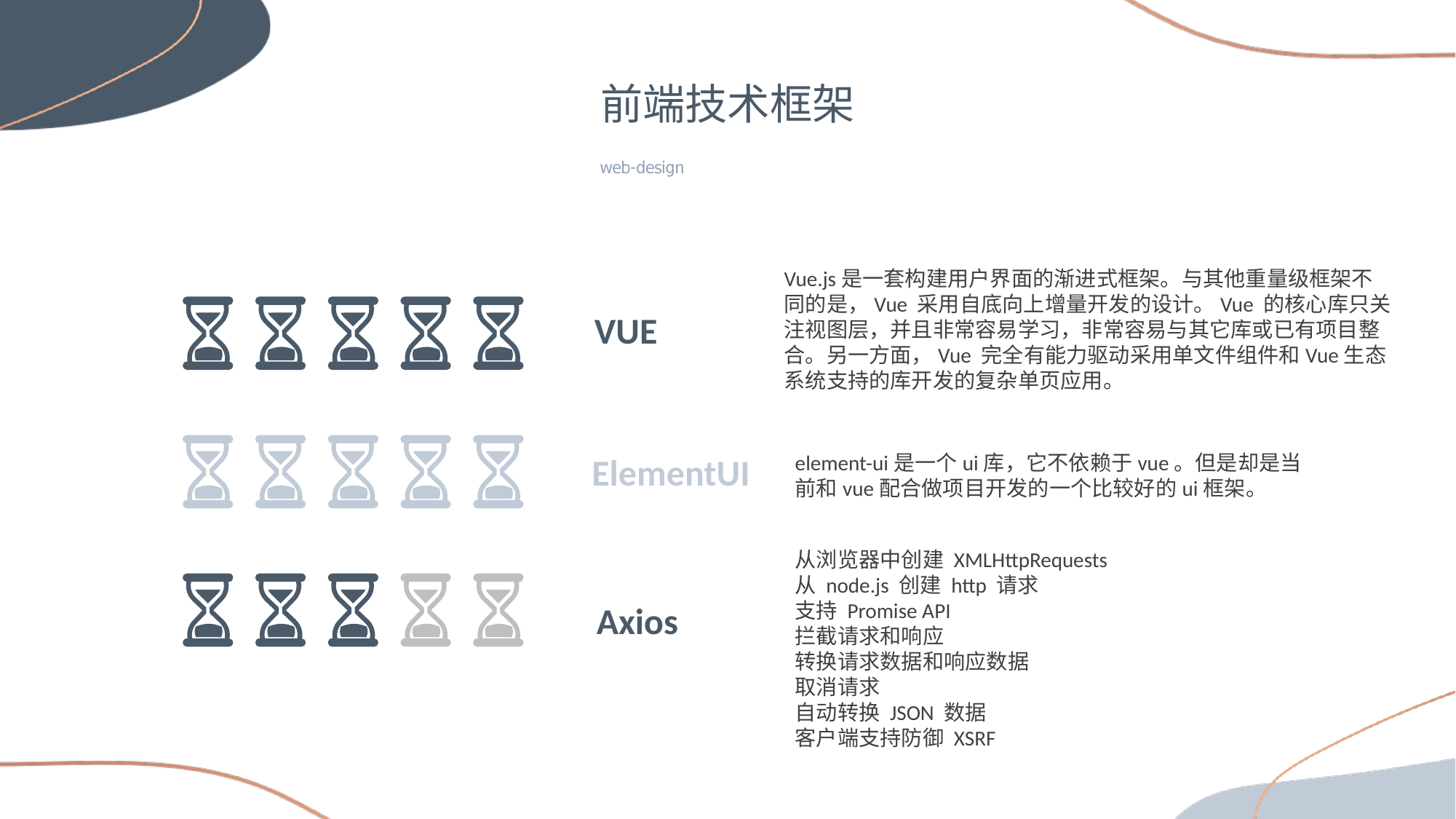

前端技术框架
web-design
Vue.js是一套构建用户界面的渐进式框架。与其他重量级框架不同的是，Vue 采用自底向上增量开发的设计。Vue 的核心库只关注视图层，并且非常容易学习，非常容易与其它库或已有项目整合。另一方面，Vue 完全有能力驱动采用单文件组件和Vue生态系统支持的库开发的复杂单页应用。

VUE

ElementUI
element-ui是一个ui库，它不依赖于vue。但是却是当前和vue配合做项目开发的一个比较好的ui框架。
从浏览器中创建 XMLHttpRequests
从 node.js 创建 http 请求
支持 Promise API
拦截请求和响应
转换请求数据和响应数据
取消请求
自动转换 JSON 数据
客户端支持防御 XSRF

Axios